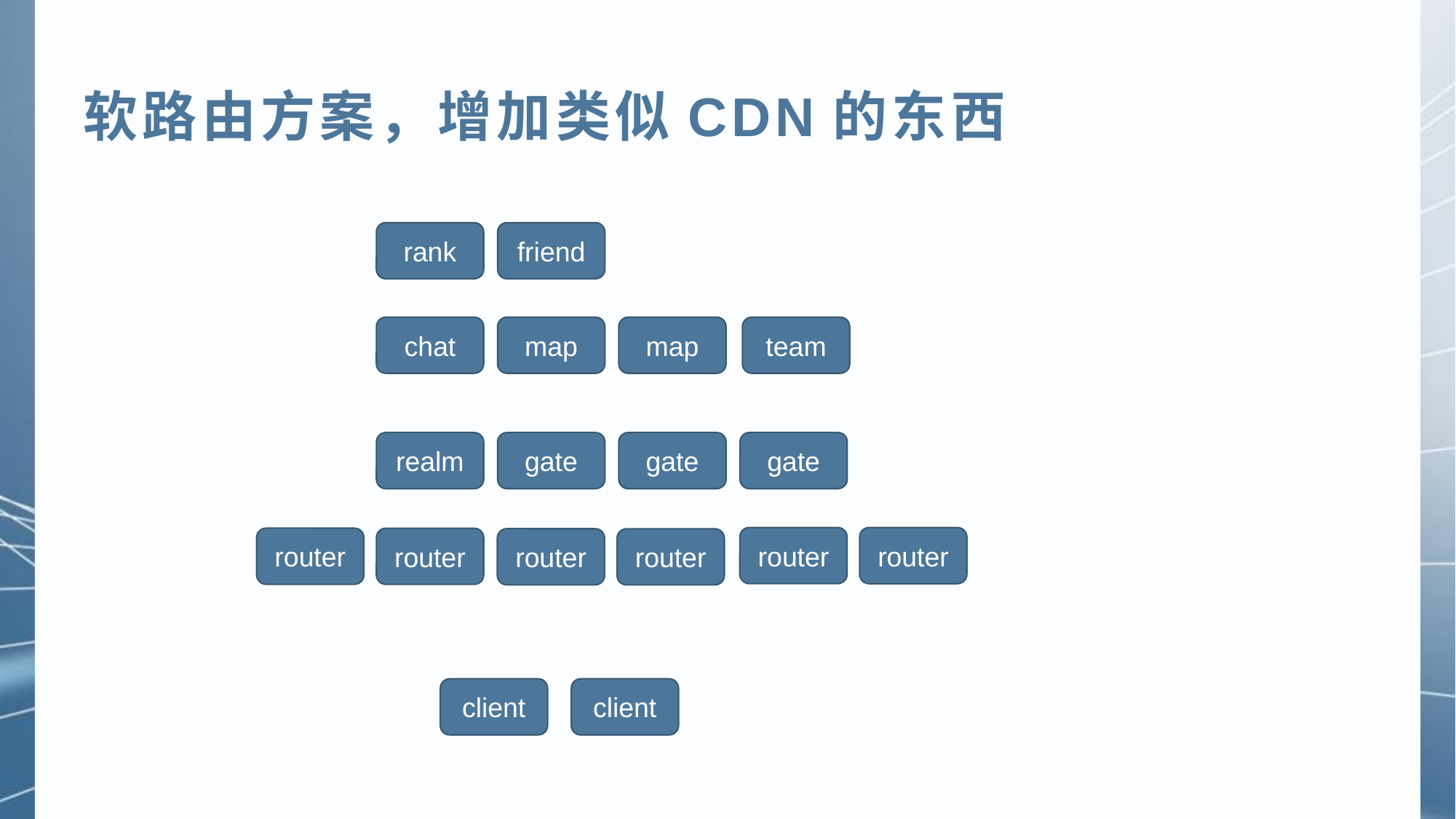

软路由方案，增加类似CDN的东西
rank
friend
chat
map
map
team
realm
gate
gate
gate
router
router
router
router
router
router
client
client